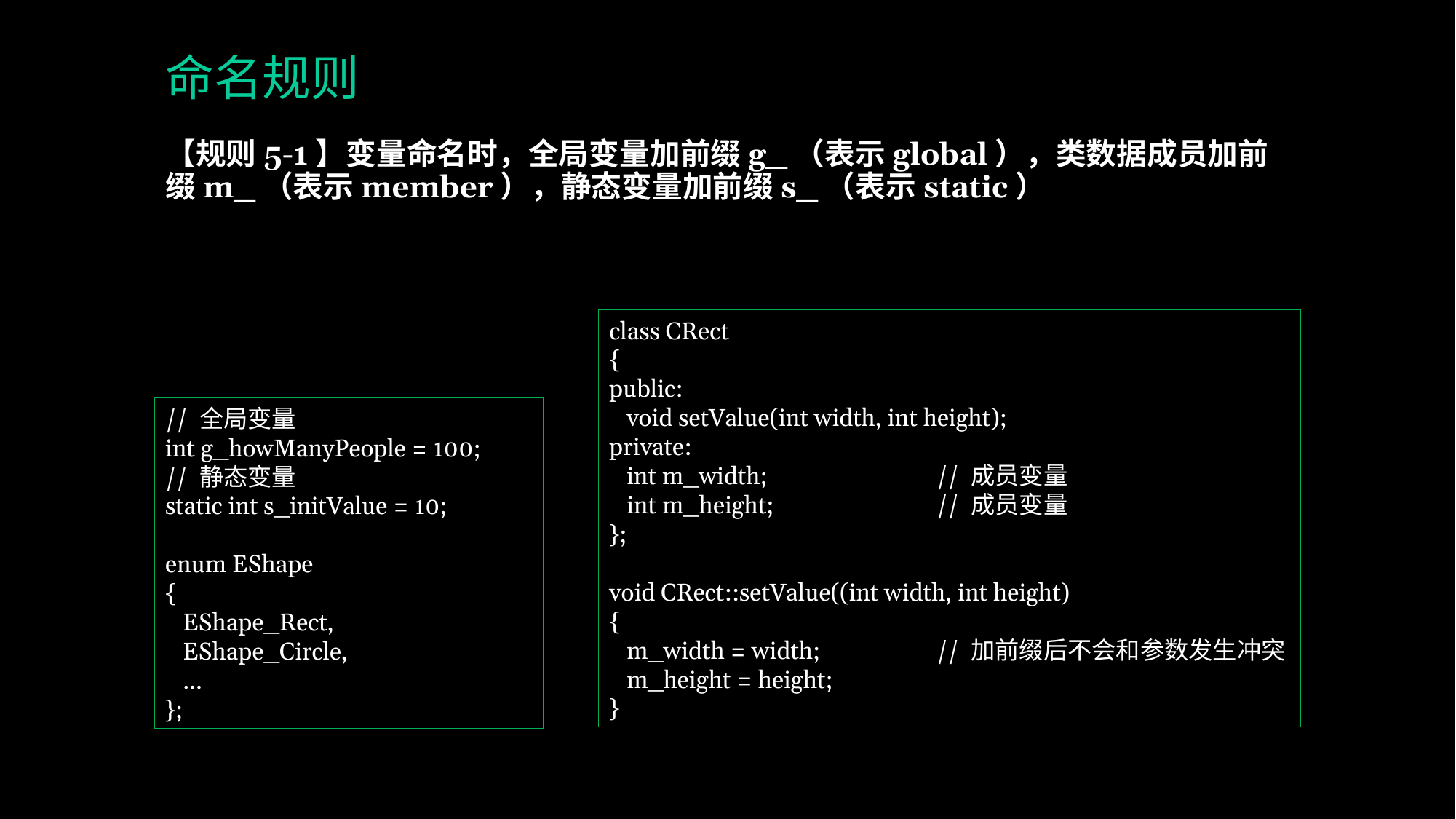

# 命名规则
【规则5-1】变量命名时，全局变量加前缀g_（表示global），类数据成员加前缀m_（表示member），静态变量加前缀s_（表示static）
class CRect
{
public:
   void setValue(int width, int height);
private:
   int m_width;		// 成员变量
   int m_height;		// 成员变量
};

void CRect::setValue((int width, int height)
{
   m_width = width;		// 加前缀后不会和参数发生冲突
   m_height = height;
}
// 全局变量
int g_howManyPeople = 100;
// 静态变量
static int s_initValue = 10;

enum EShape
{
   EShape_Rect,
   EShape_Circle,
   ...
};